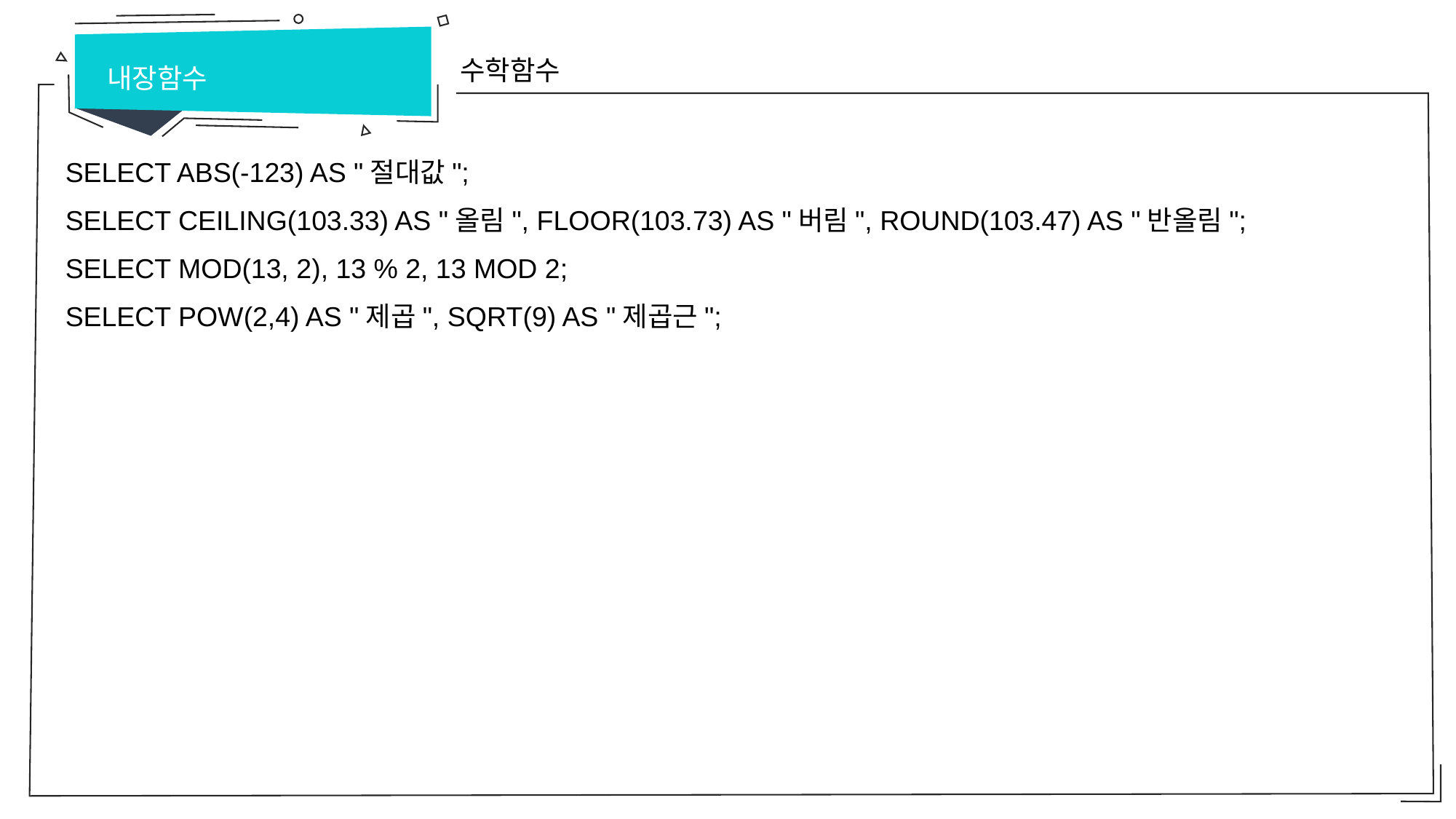

내장함수
수학함수
SELECT ABS(-123) AS "절대값";
SELECT CEILING(103.33) AS "올림", FLOOR(103.73) AS "버림", ROUND(103.47) AS "반올림";
SELECT MOD(13, 2), 13 % 2, 13 MOD 2;
SELECT POW(2,4) AS "제곱", SQRT(9) AS "제곱근";